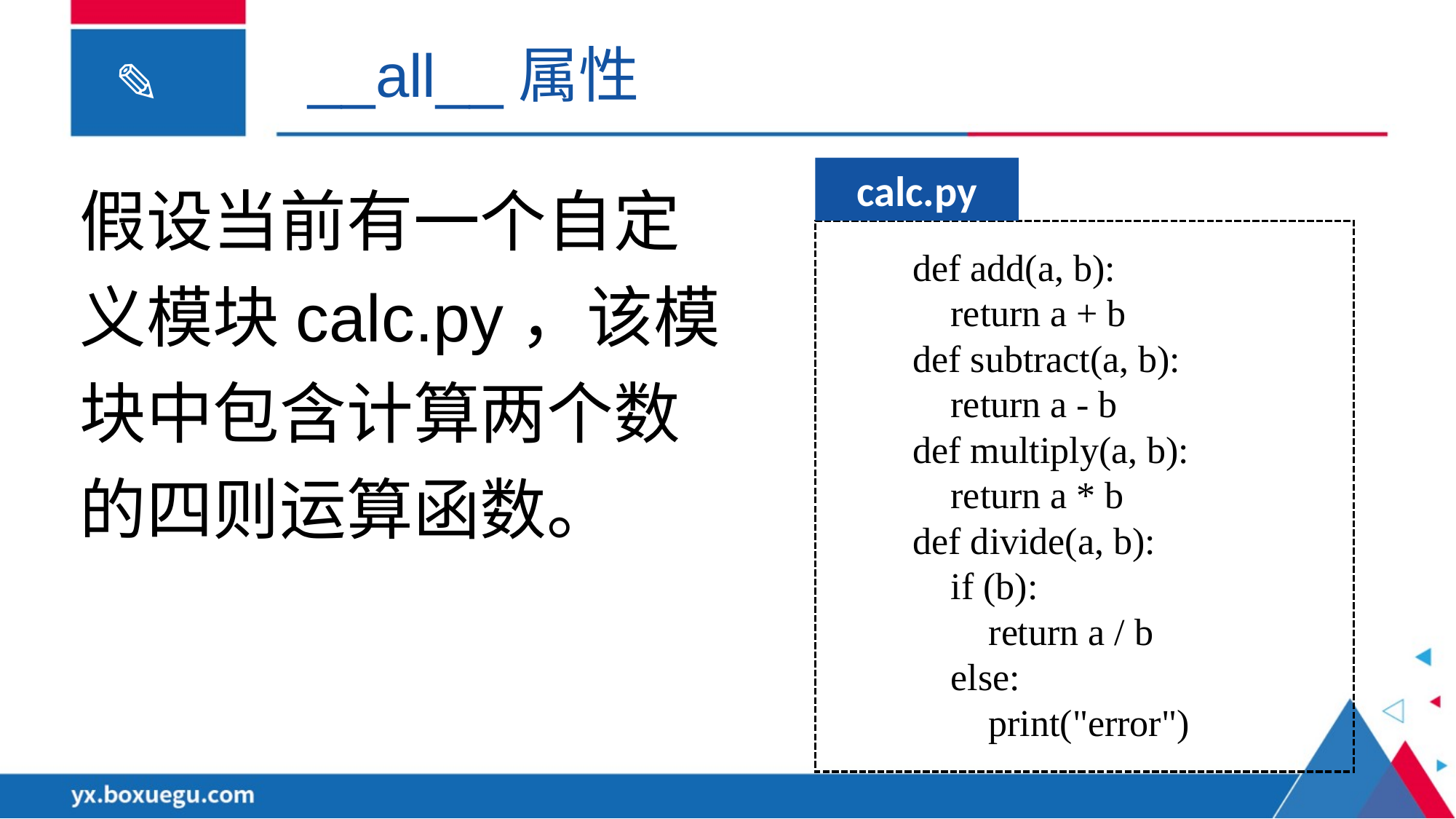

__all__属性
假设当前有一个自定义模块calc.py，该模块中包含计算两个数的四则运算函数。
calc.py

def add(a, b):
    return a + b
def subtract(a, b):
    return a - b
def multiply(a, b):
    return a * b
def divide(a, b):
    if (b):
        return a / b
    else:
        print("error")